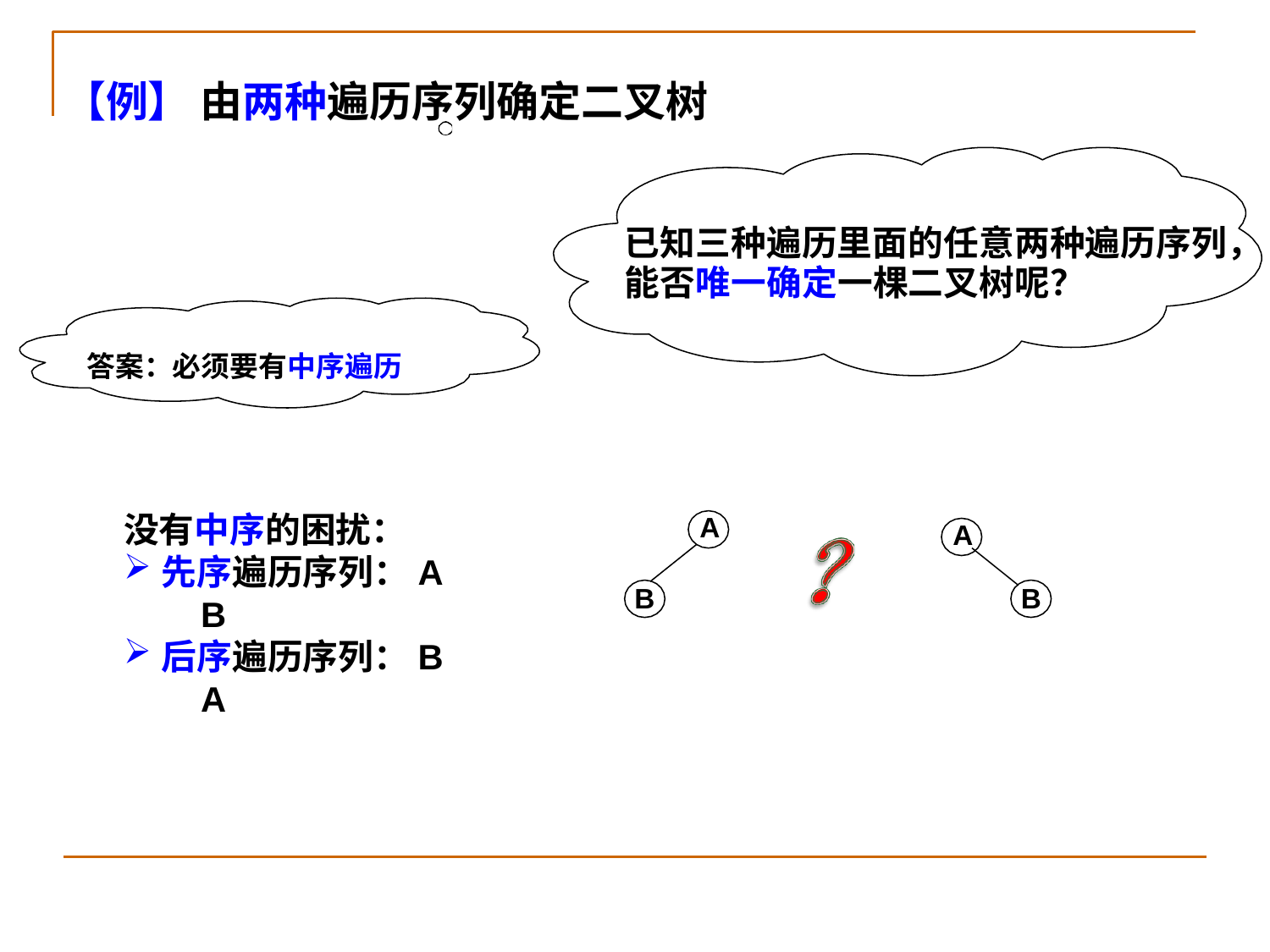

# 【例】 由两种遍历序列确定二叉树

已知三种遍历里面的任意两种遍历序列，能否唯一确定一棵二叉树呢？

答案：必须要有中序遍历

没有中序的困扰：
先序遍历序列：A	B
后序遍历序列：B	A
A

A

B
B